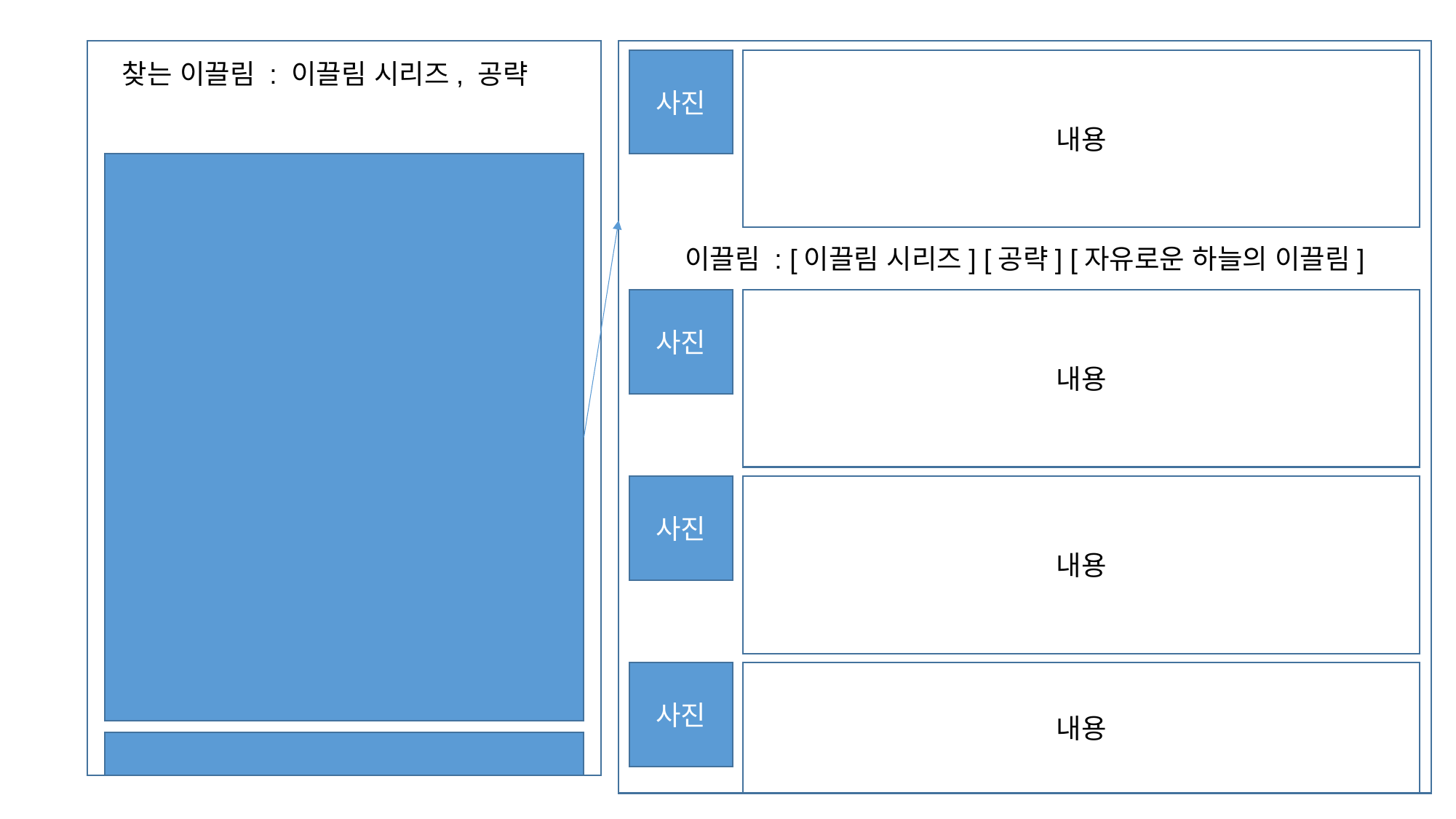

사진
내용
찾는 이끌림 : 이끌림 시리즈, 공략

이끌림 : [이끌림 시리즈] [공략] [자유로운 하늘의 이끌림]
사진
내용
사진
내용
사진
내용